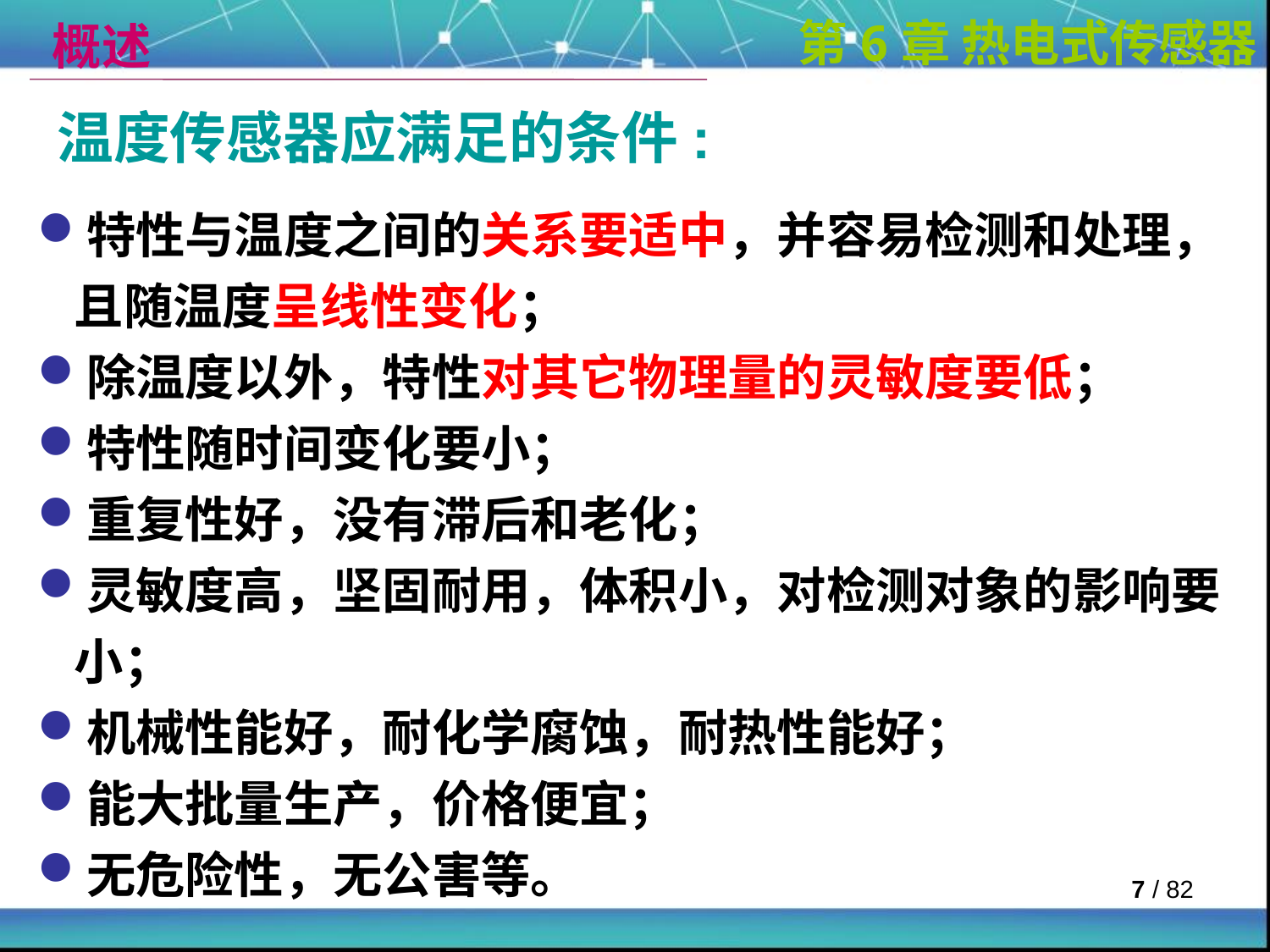

概述
第6章 热电式传感器

温度传感器应满足的条件:
特性与温度之间的关系要适中，并容易检测和处理，且随温度呈线性变化；
除温度以外，特性对其它物理量的灵敏度要低；
特性随时间变化要小；
重复性好，没有滞后和老化；
灵敏度高，坚固耐用，体积小，对检测对象的影响要小；
机械性能好，耐化学腐蚀，耐热性能好；
能大批量生产，价格便宜；
无危险性，无公害等。
7 / 82